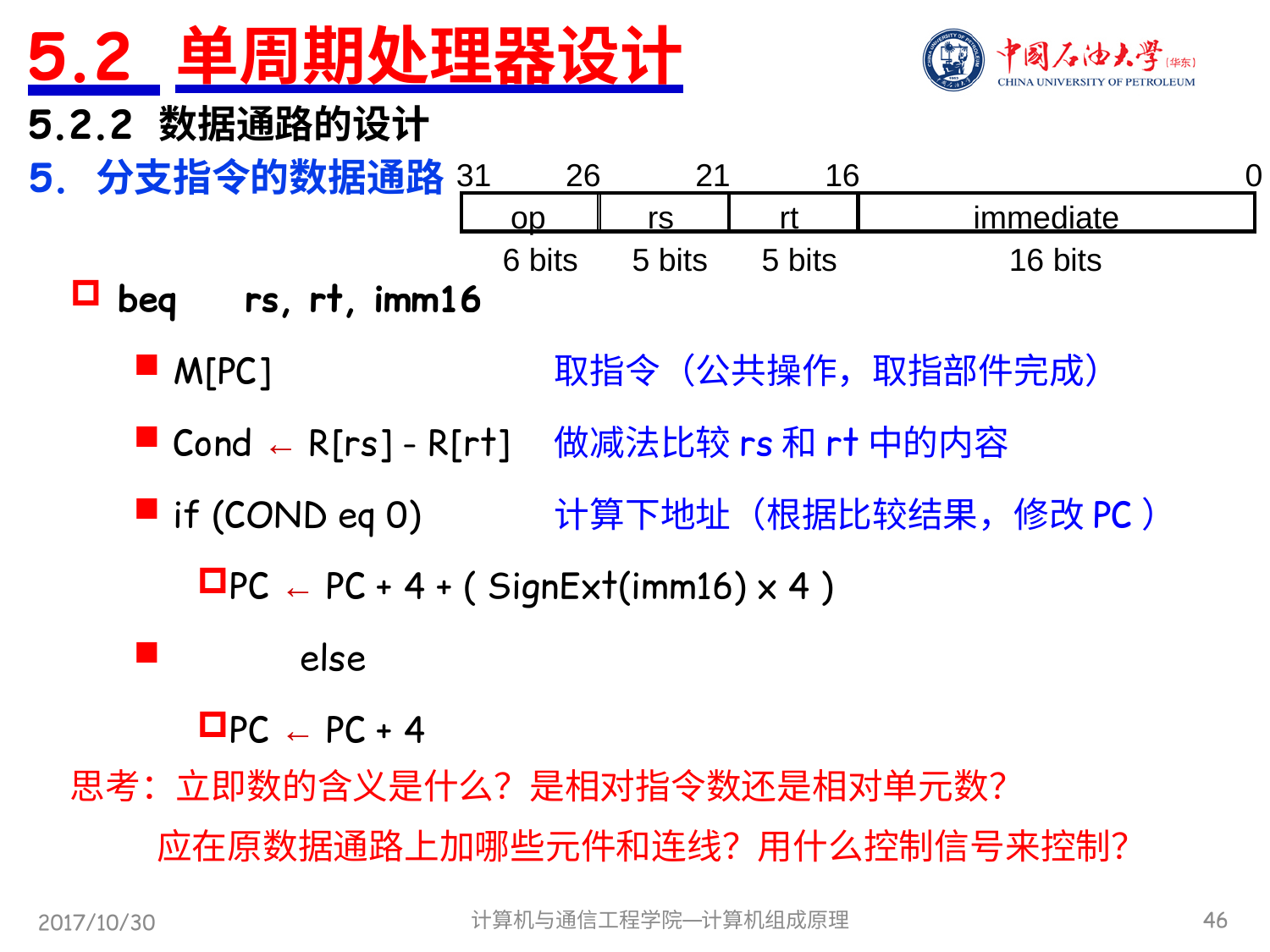

# 5.2 单周期处理器设计
5.2.2 数据通路的设计

5. 分支指令的数据通路
31
26
21
16
0
op

rs

rt

immediate

6 bits
5 bits
5 bits
16 bits
beq	rs, rt, imm16

M[PC]			取指令（公共操作，取指部件完成）

Cond ← R[rs] - R[rt]	做减法比较rs和rt中的内容

if (COND eq 0)		计算下地址（根据比较结果，修改PC）

PC ← PC + 4 + ( SignExt(imm16) x 4 )

	else

PC ← PC + 4
思考：立即数的含义是什么？是相对指令数还是相对单元数？
          应在原数据通路上加哪些元件和连线？用什么控制信号来控制？
计算机与通信工程学院—计算机组成原理
46
2017/10/30